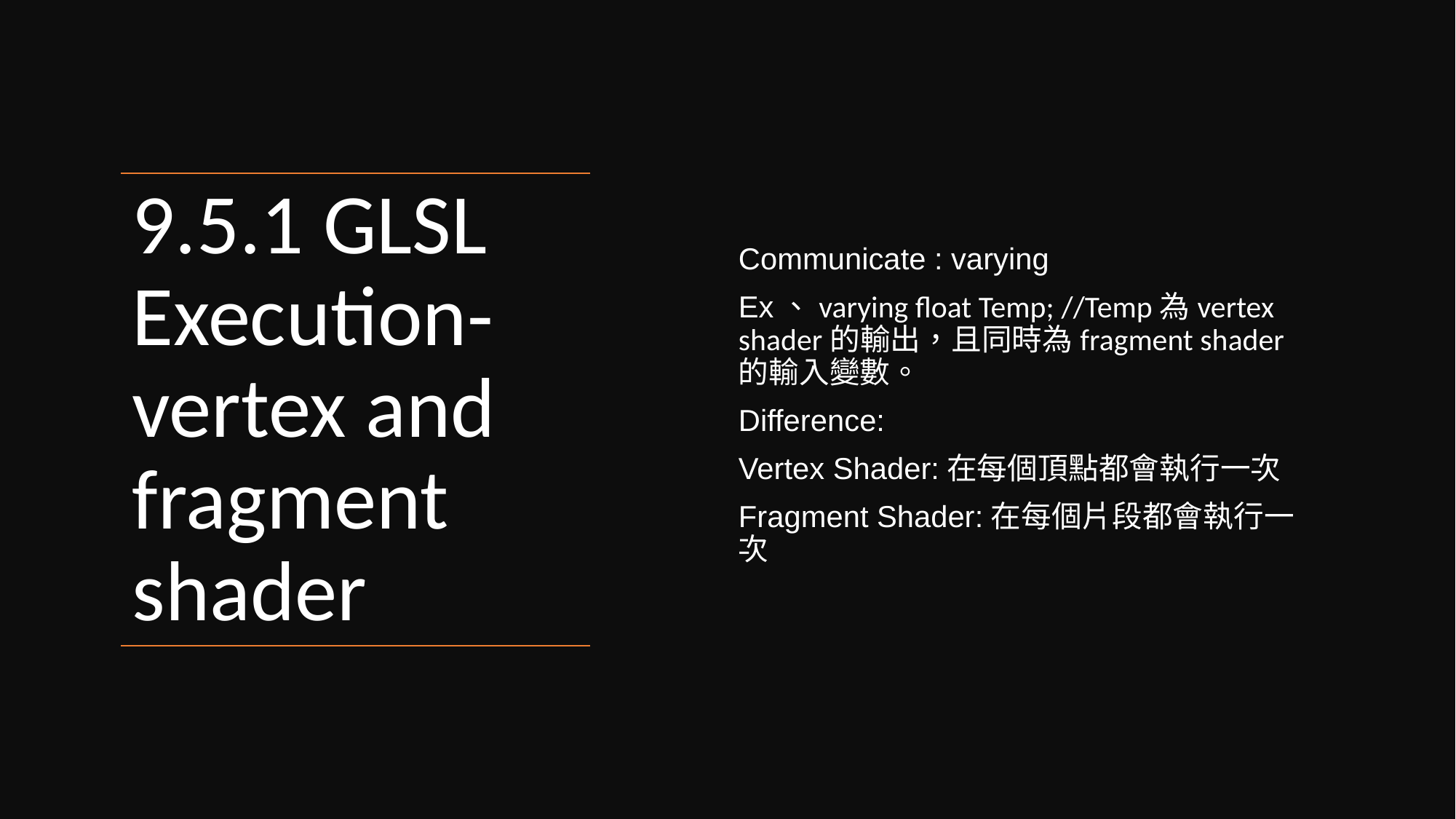

Communicate : varying
Ex、varying float Temp; //Temp為vertex shader的輸出，且同時為fragment shader的輸入變數。
Difference:
Vertex Shader:在每個頂點都會執行一次
Fragment Shader:在每個片段都會執行一次
# 9.5.1 GLSL Execution-vertex and fragment shader